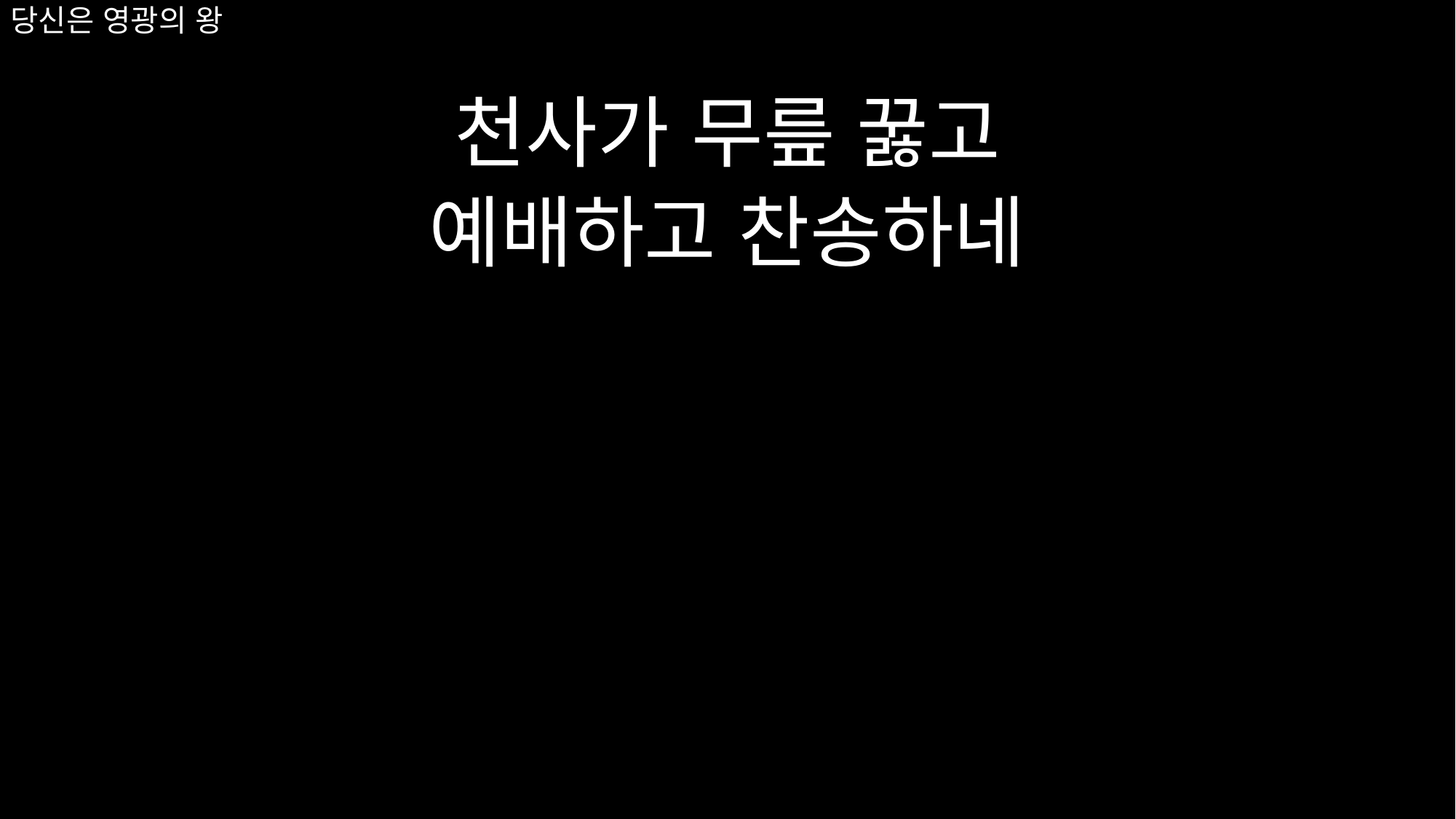

# 당신은 영광의 왕
천사가 무릎 꿇고
예배하고 찬송하네